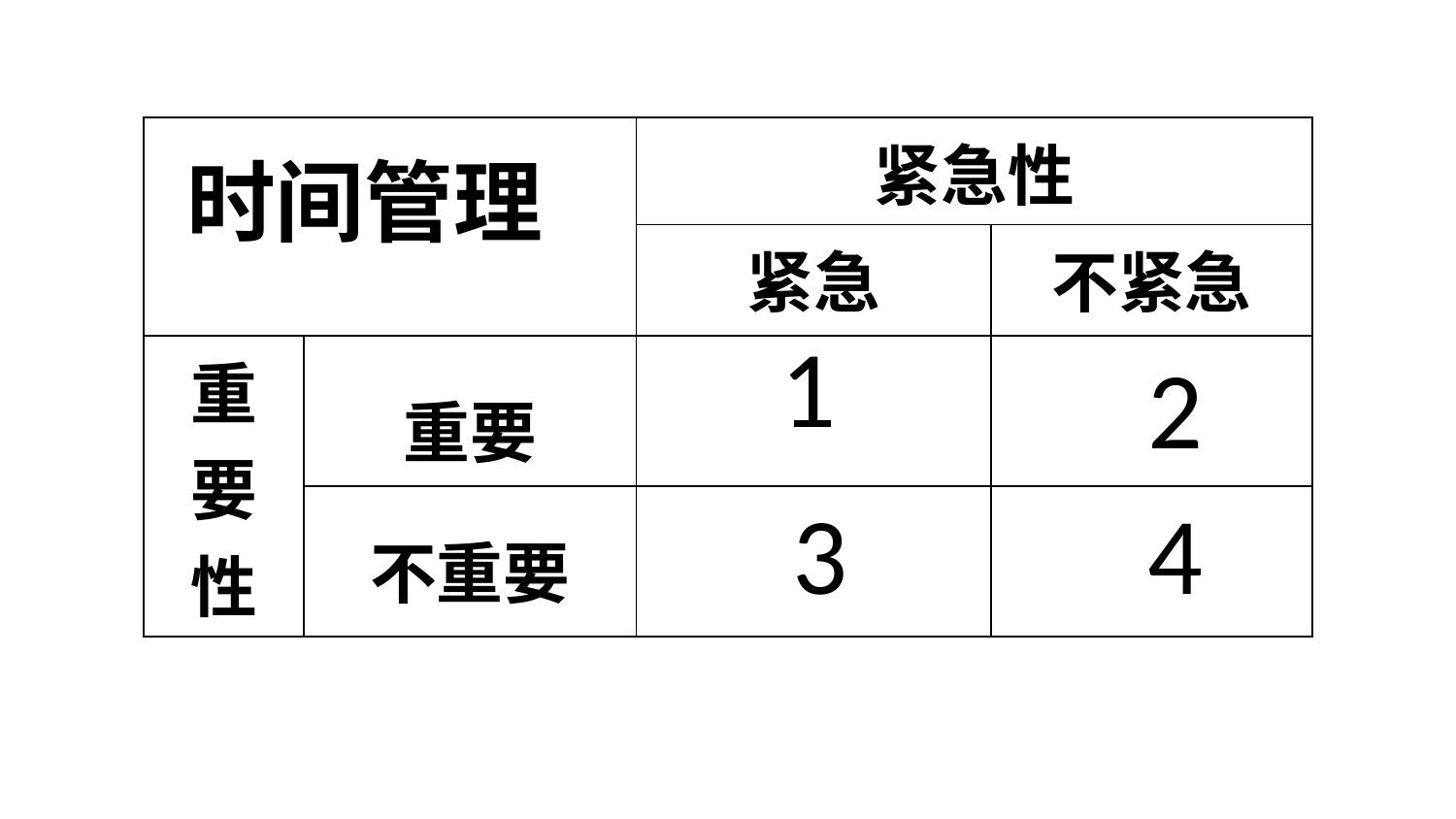

|  |  | 紧急性 |  |
| --- | --- | --- | --- |
|  |  | 紧急 | 不紧急 |
| 重要性 | 重要 |  |  |
|  | 不重要 |  |  |
时间管理
2
1
3
4